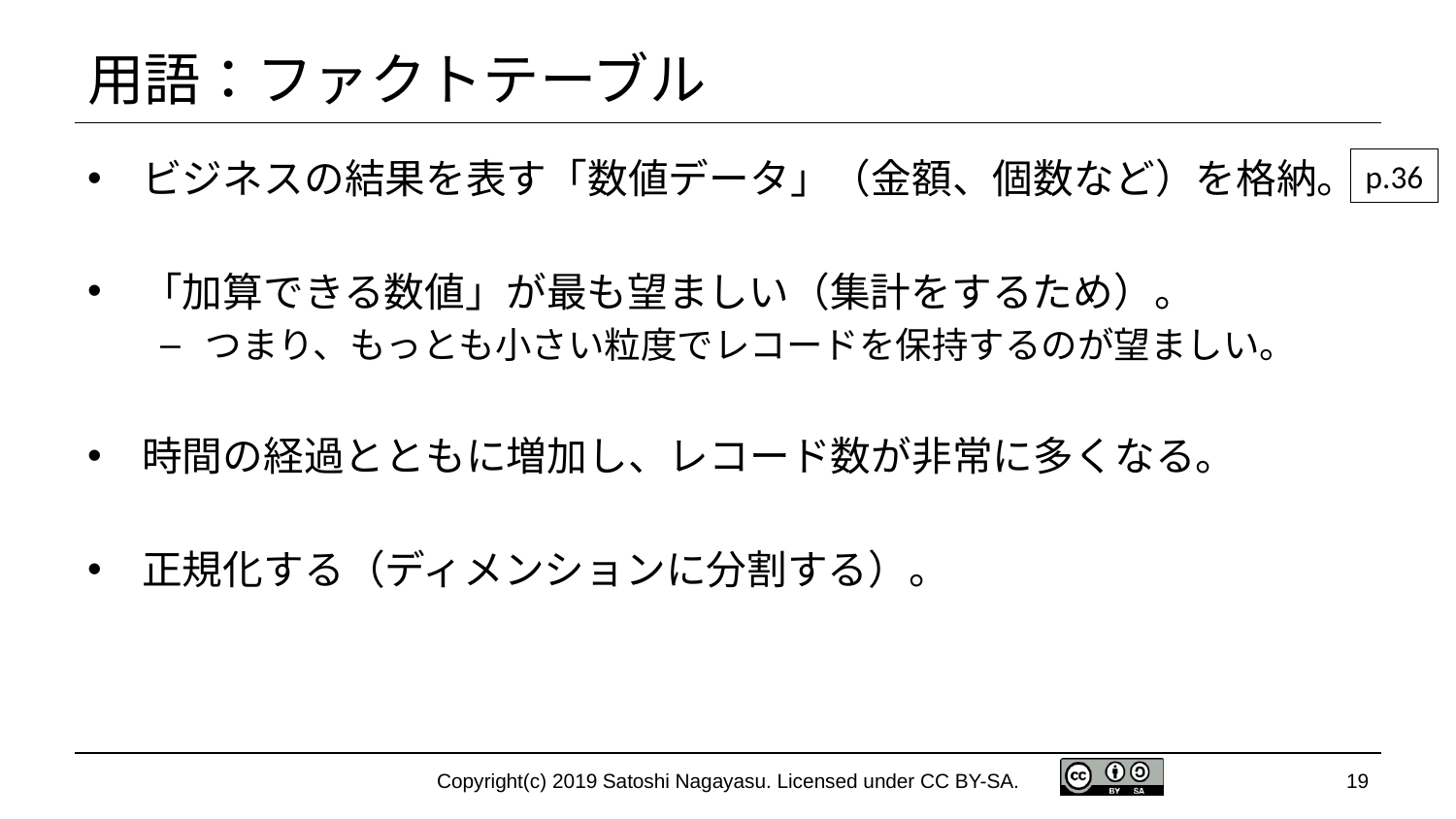

# 用語：ファクトテーブル
ビジネスの結果を表す「数値データ」（金額、個数など）を格納。

「加算できる数値」が最も望ましい（集計をするため）。
つまり、もっとも小さい粒度でレコードを保持するのが望ましい。

時間の経過とともに増加し、レコード数が非常に多くなる。

正規化する（ディメンションに分割する）。
p.36
Copyright(c) 2019 Satoshi Nagayasu. Licensed under CC BY-SA.
19